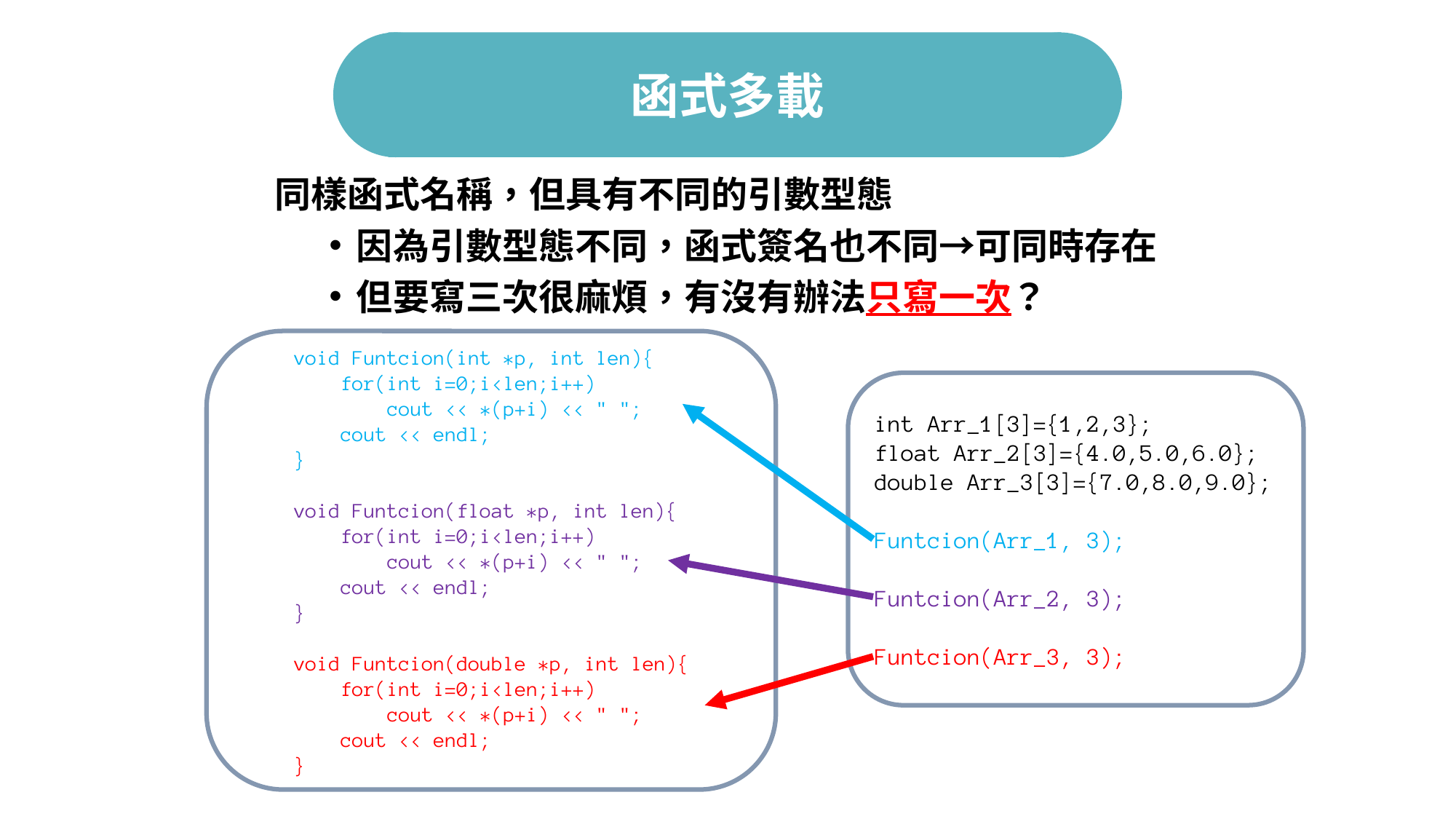

# 函式多載
同樣函式名稱，但具有不同的引數型態
因為引數型態不同，函式簽名也不同→可同時存在
但要寫三次很麻煩，有沒有辦法只寫一次？
void Funtcion(int *p, int len){
    for(int i=0;i<len;i++)
        cout << *(p+i) << " ";
    cout << endl;
}

void Funtcion(float *p, int len){
    for(int i=0;i<len;i++)
        cout << *(p+i) << " ";
    cout << endl;
}

void Funtcion(double *p, int len){
    for(int i=0;i<len;i++)
        cout << *(p+i) << " ";
    cout << endl;
}
int Arr_1[3]={1,2,3};
float Arr_2[3]={4.0,5.0,6.0};
double Arr_3[3]={7.0,8.0,9.0};

Funtcion(Arr_1, 3);

Funtcion(Arr_2, 3);

Funtcion(Arr_3, 3);